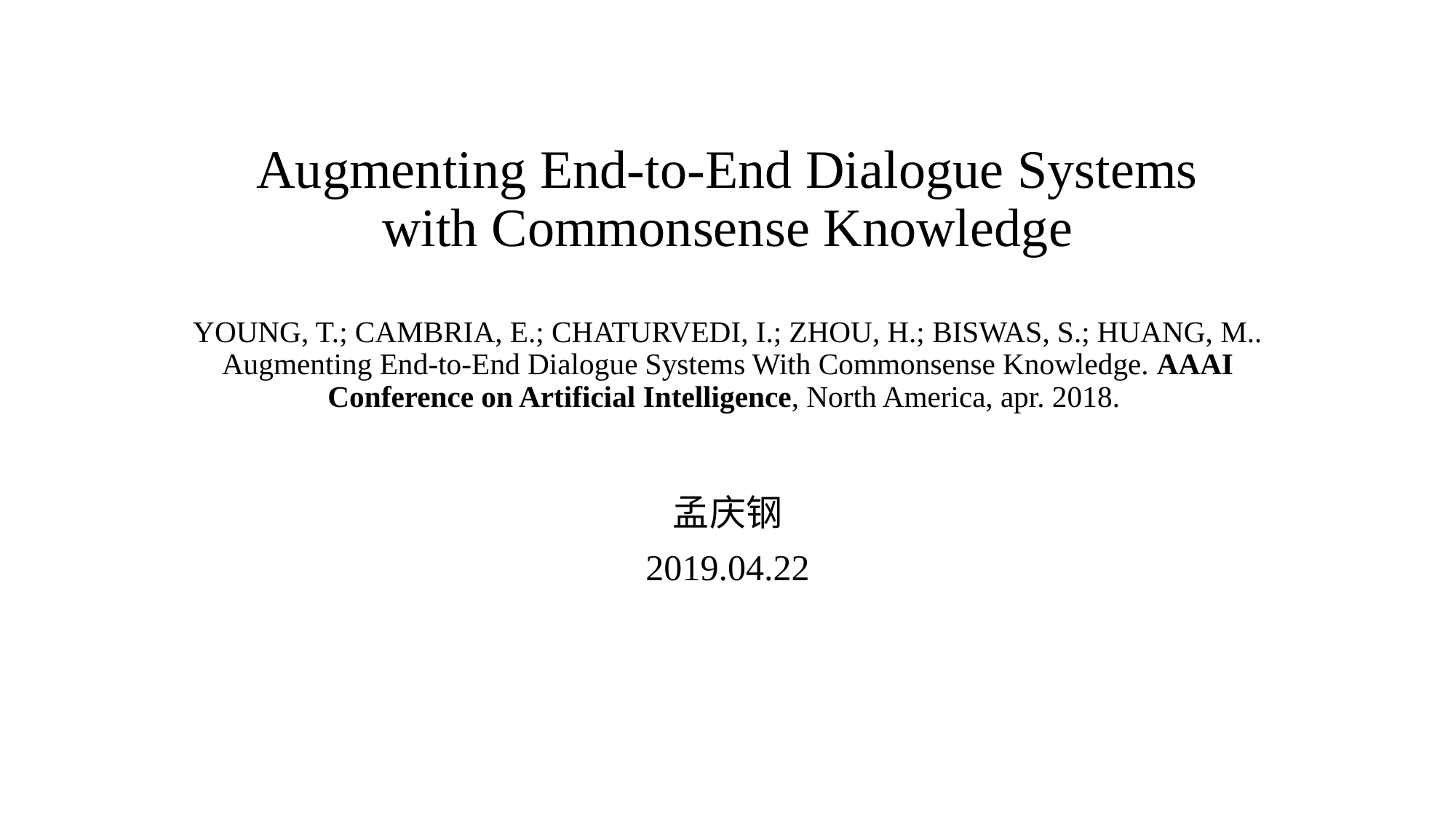

# Augmenting End-to-End Dialogue Systems with Commonsense Knowledge YOUNG, T.; CAMBRIA, E.; CHATURVEDI, I.; ZHOU, H.; BISWAS, S.; HUANG, M.. Augmenting End-to-End Dialogue Systems With Commonsense Knowledge. AAAI Conference on Artificial Intelligence, North America, apr. 2018.

孟庆钢
2019.04.22